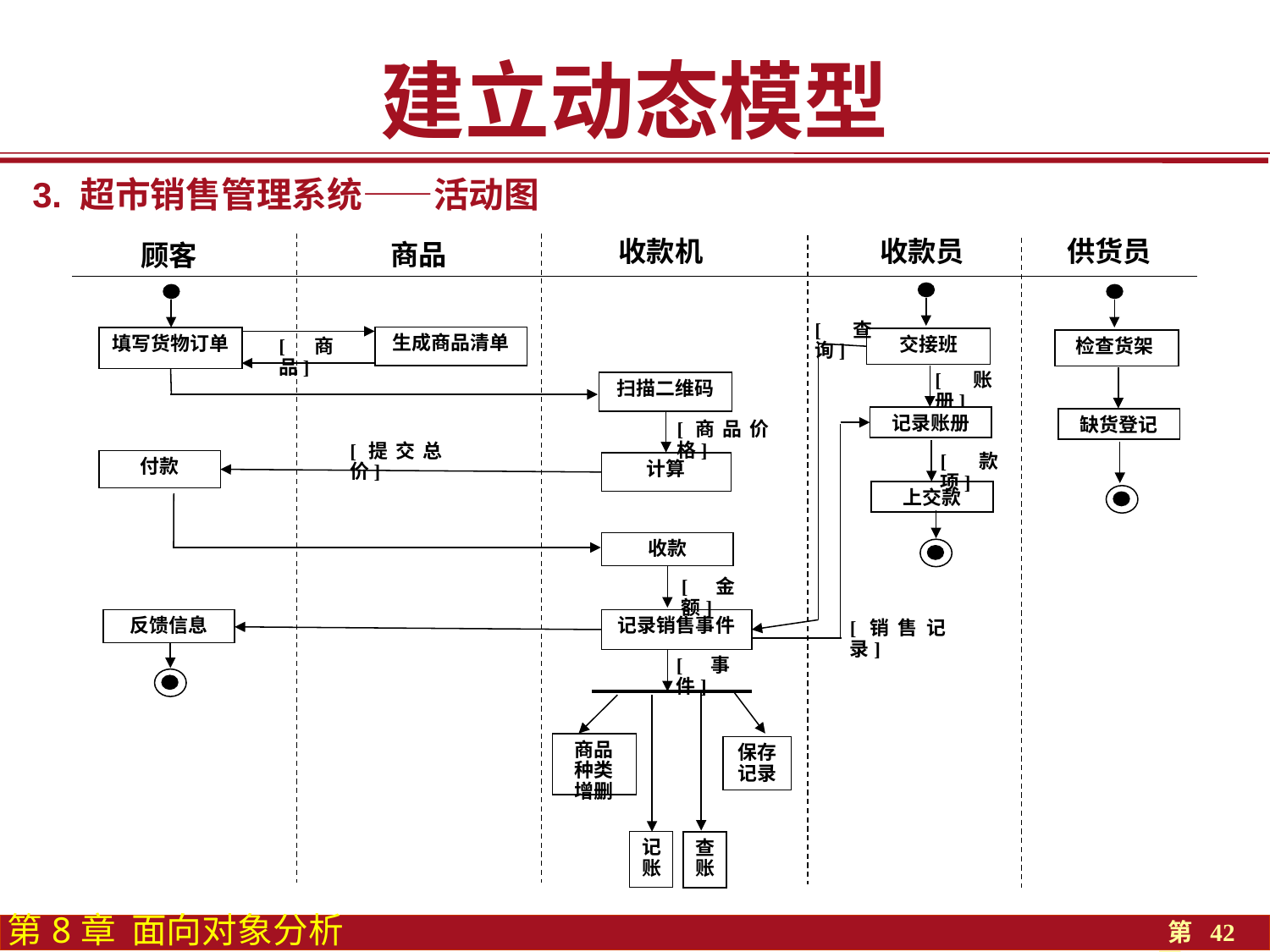

建立动态模型
3. 超市销售管理系统——活动图
收款员
供货员
收款机
商品
顾客

[查询]
生成商品清单
填写货物订单

交接班

检查货架
[商品]
[账册]
扫描二维码
记录账册
缺货登记
[商品价格]
[提交总价]
[款项]
付款
计算
上交款

收款

[金额]
记录销售事件
反馈信息
[销售记录]
[事件]

商品种类增删
保存记录
记账
查账